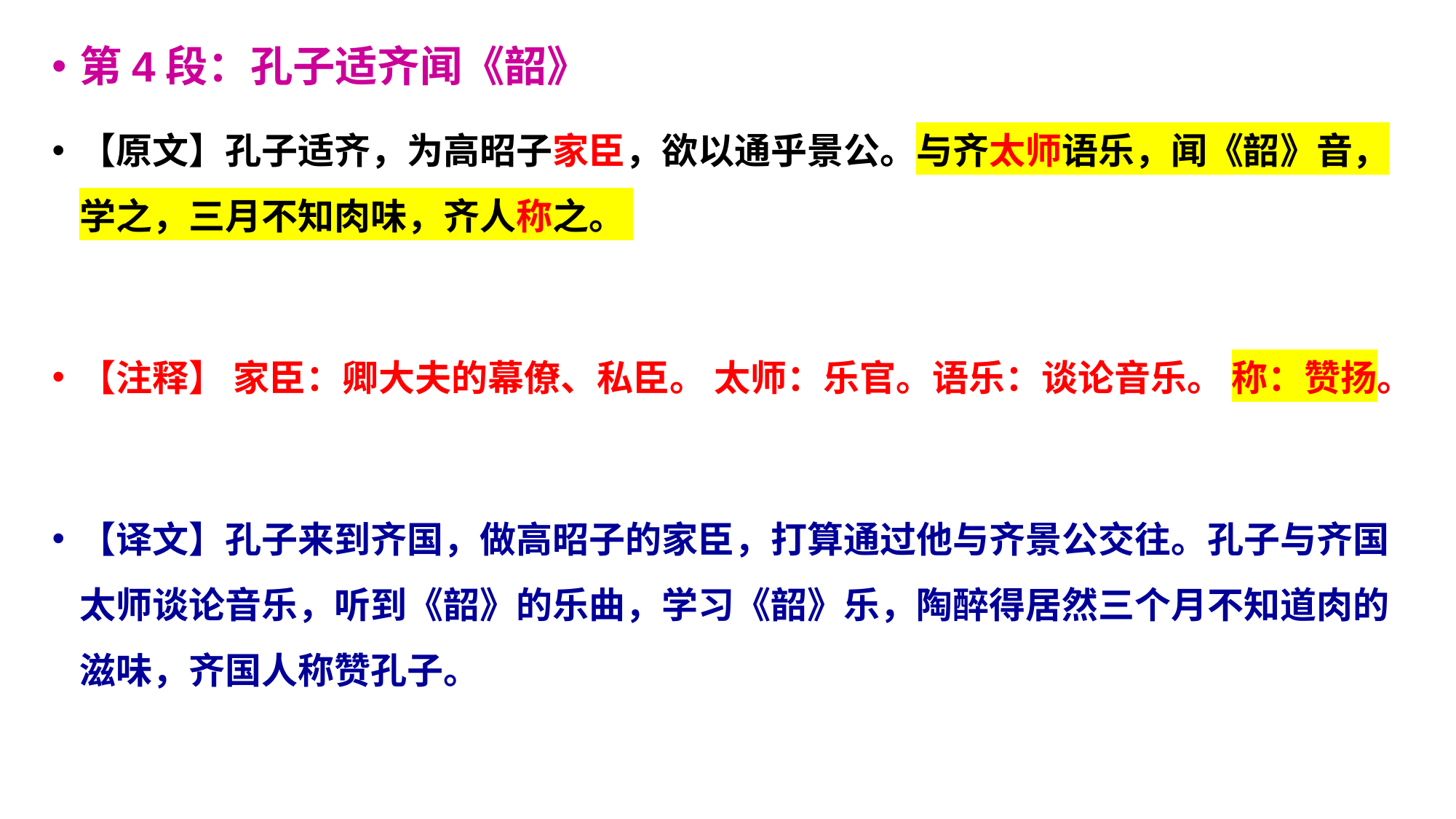

第4段：孔子适齐闻《韶》
【原文】孔子适齐，为高昭子家臣，欲以通乎景公。与齐太师语乐，闻《韶》音，学之，三月不知肉味，齐人称之。

【注释】 家臣：卿大夫的幕僚、私臣。 太师：乐官。语乐：谈论音乐。 称：赞扬。

【译文】孔子来到齐国，做高昭子的家臣，打算通过他与齐景公交往。孔子与齐国太师谈论音乐，听到《韶》的乐曲，学习《韶》乐，陶醉得居然三个月不知道肉的滋味，齐国人称赞孔子。